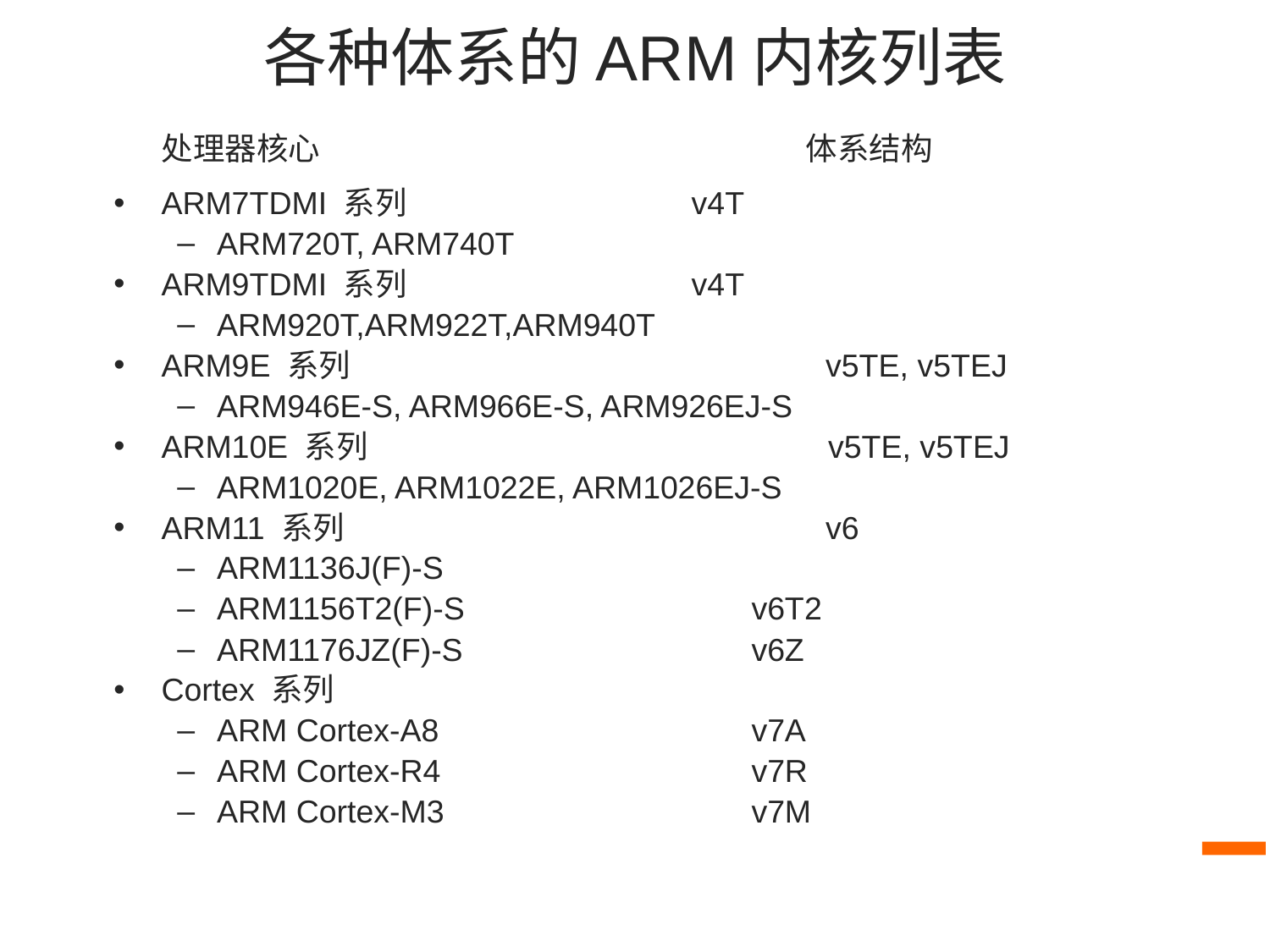

各种体系的ARM内核列表
	处理器核心			                   体系结构

ARM7TDMI 系列			  v4T
ARM720T, ARM740T
ARM9TDMI 系列			  v4T
ARM920T,ARM922T,ARM940T
ARM9E 系列				   v5TE, v5TEJ
ARM946E-S, ARM966E-S, ARM926EJ-S
ARM10E 系列  			                     v5TE, v5TEJ
ARM1020E, ARM1022E, ARM1026EJ-S
ARM11 系列	     			   v6
ARM1136J(F)-S
ARM1156T2(F)-S			   v6T2
ARM1176JZ(F)-S			   v6Z
Cortex 系列
ARM Cortex-A8			   v7A
ARM Cortex-R4			   v7R
ARM Cortex-M3			   v7M

25